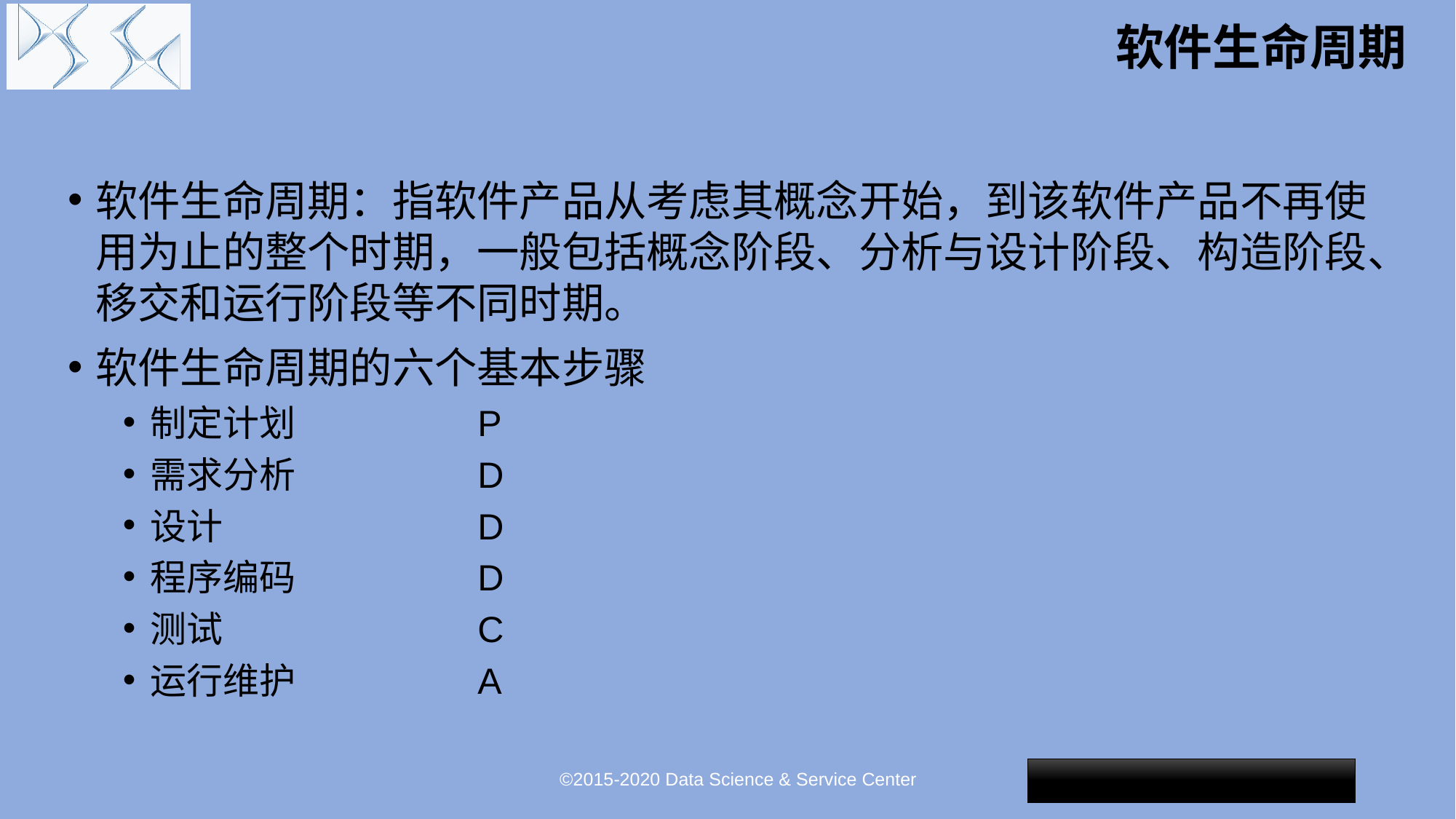

# 软件生命周期
软件生命周期：指软件产品从考虑其概念开始，到该软件产品不再使用为止的整个时期，一般包括概念阶段、分析与设计阶段、构造阶段、移交和运行阶段等不同时期。
软件生命周期的六个基本步骤
制定计划		P
需求分析		D
设计			D
程序编码		D
测试			C
运行维护		A

©2015-2020 Data Science & Service Center
5